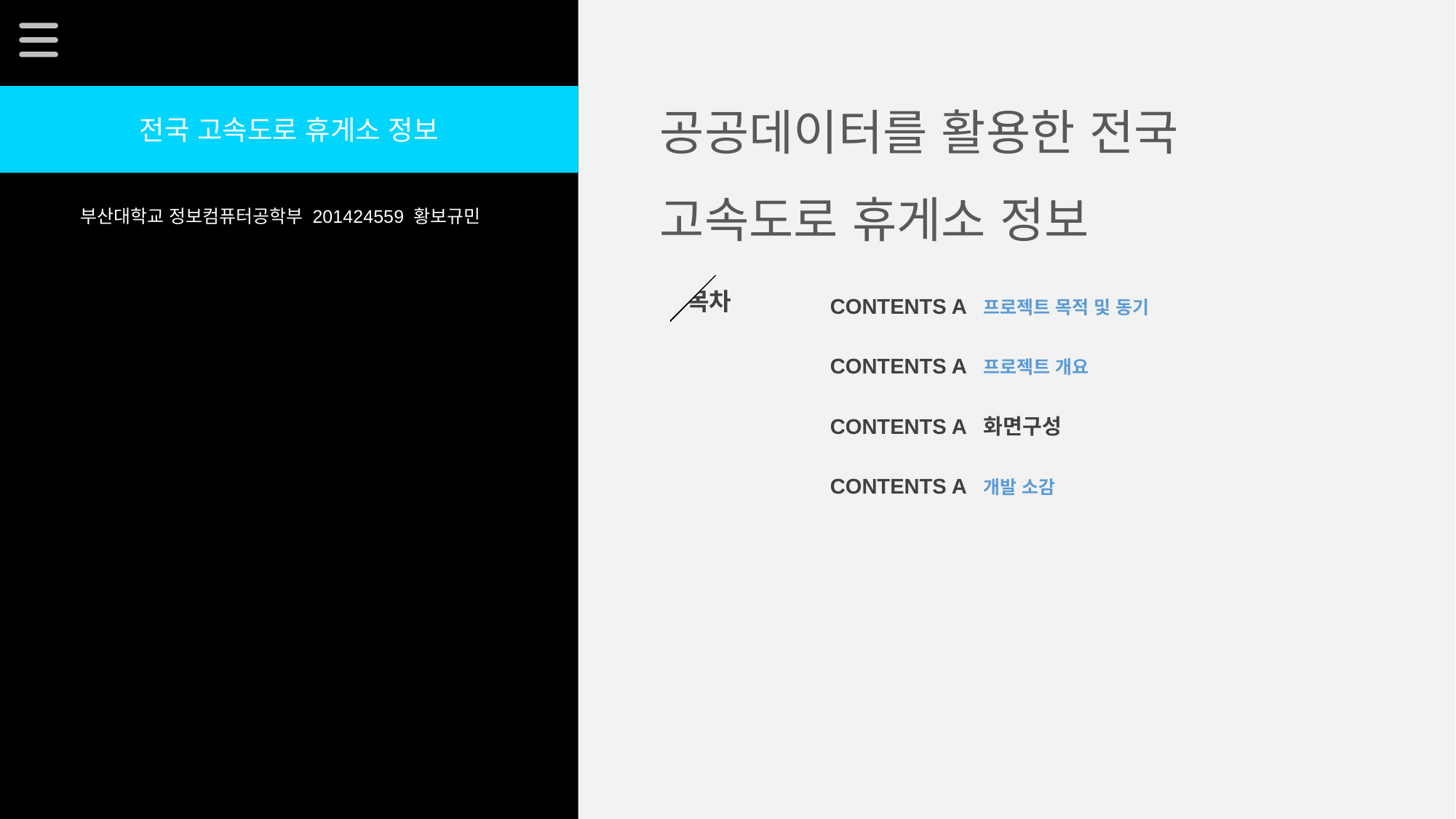

공공데이터를 활용한 전국 고속도로 휴게소 정보
전국 고속도로 휴게소 정보
부산대학교 정보컴퓨터공학부 201424559 황보규민

CONTENTS A  프로젝트 목적 및 동기

CONTENTS A  프로젝트 개요

CONTENTS A  화면구성

CONTENTS A  개발 소감

목차